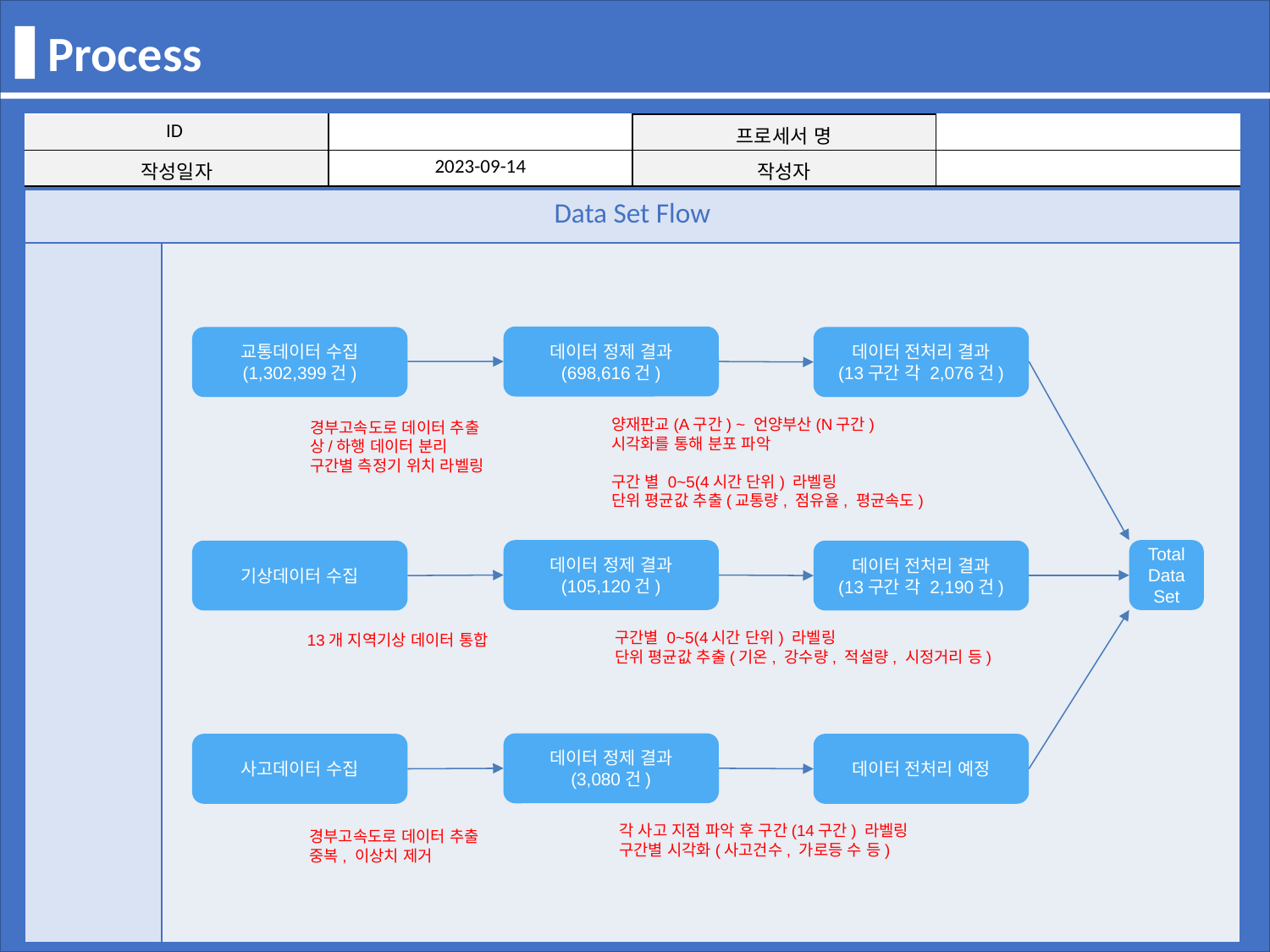

Process

| ID |  | 프로세서 명 |  |
| --- | --- | --- | --- |
| 작성일자 | 2023-09-14 | 작성자 |  |
| Data Set Flow |  |
| --- | --- |
|  |  |
데이터 정제 결과
(698,616건)
교통데이터 수집
(1,302,399건)
데이터 전처리 결과
(13구간 각 2,076건)
양재판교(A구간) ~ 언양부산(N구간)
시각화를 통해 분포 파악

구간 별 0~5(4시간 단위) 라벨링
단위 평균값 추출(교통량, 점유율, 평균속도)
경부고속도로 데이터 추출
상/하행 데이터 분리
구간별 측정기 위치 라벨링
데이터 정제 결과
(105,120건)
Total
Data
Set
기상데이터 수집
데이터 전처리 결과
(13구간 각 2,190건)
구간별 0~5(4시간 단위) 라벨링
단위 평균값 추출(기온, 강수량, 적설량, 시정거리 등)
13개 지역기상 데이터 통합
데이터 정제 결과
(3,080건)
사고데이터 수집
데이터 전처리 예정
각 사고 지점 파악 후 구간(14구간) 라벨링
구간별 시각화(사고건수, 가로등 수 등)
경부고속도로 데이터 추출
중복, 이상치 제거